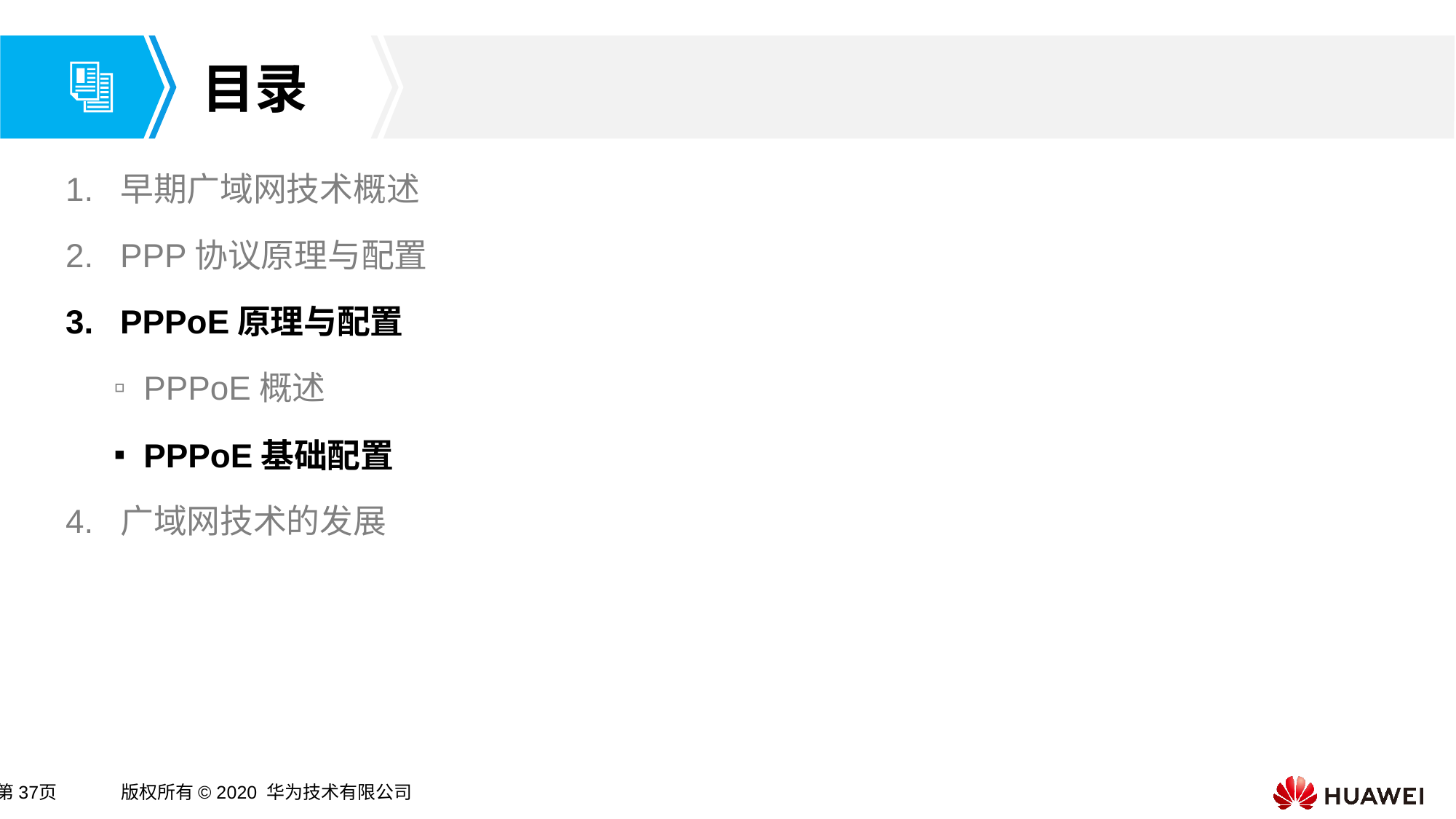

早期广域网技术概述
PPP协议原理与配置
PPPoE原理与配置
PPPoE概述
PPPoE基础配置
广域网技术的发展